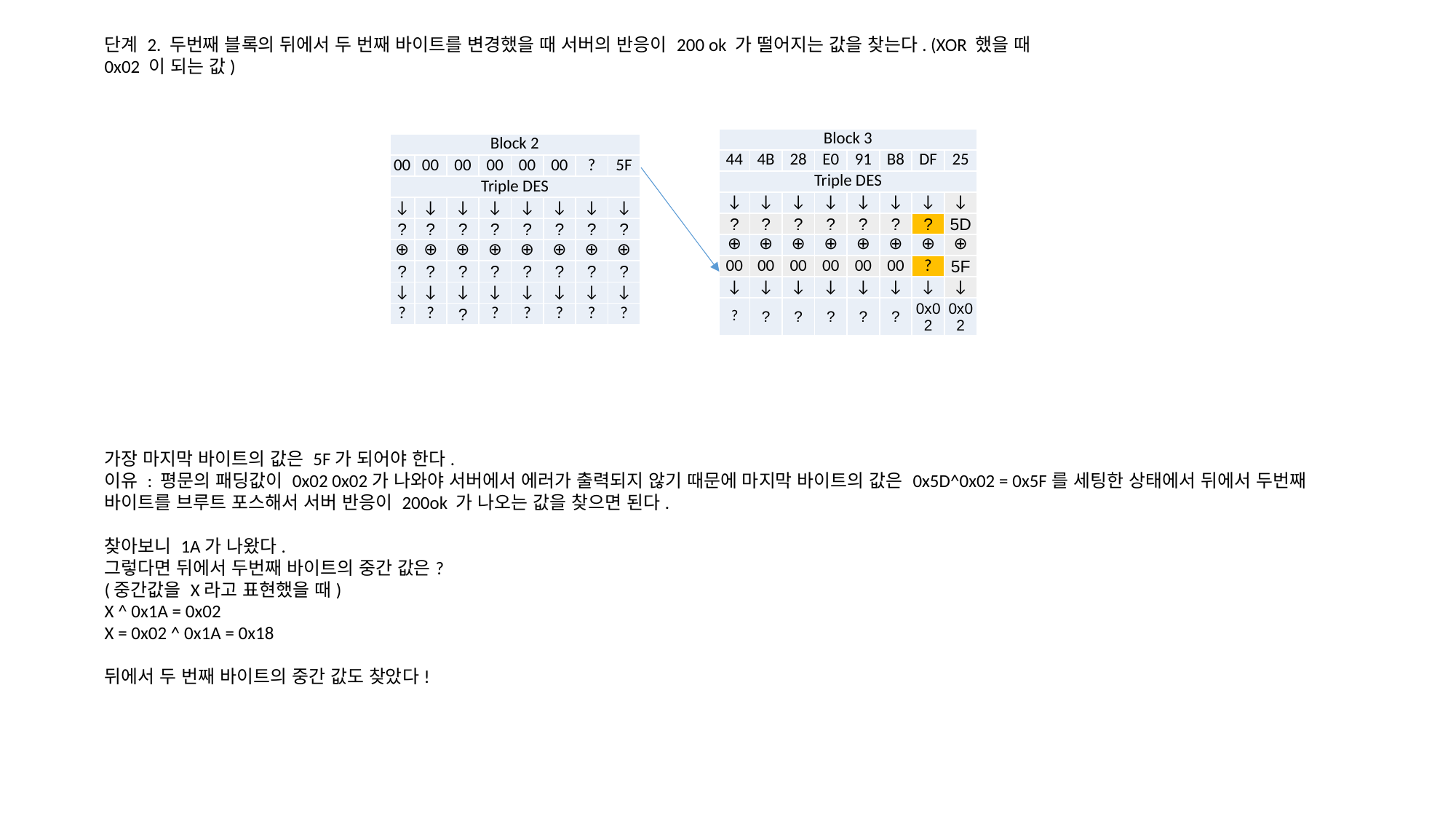

단계 2. 두번째 블록의 뒤에서 두 번째 바이트를 변경했을 때 서버의 반응이 200 ok 가 떨어지는 값을 찾는다. (XOR 했을 때 0x02 이 되는 값)
| Block 3 |  |  |  |  |  |  |  |
| --- | --- | --- | --- | --- | --- | --- | --- |
| 44 | 4B | 28 | E0 | 91 | B8 | DF | 25 |
| Triple DES |  |  |  |  |  |  |  |
| ↓ | ↓ | ↓ | ↓ | ↓ | ↓ | ↓ | ↓ |
| ? | ? | ? | ? | ? | ? | ? | 5D |
| ⊕ | ⊕ | ⊕ | ⊕ | ⊕ | ⊕ | ⊕ | ⊕ |
| 00 | 00 | 00 | 00 | 00 | 00 | ? | 5F |
| ↓ | ↓ | ↓ | ↓ | ↓ | ↓ | ↓ | ↓ |
| ? | ? | ? | ? | ? | ? | 0x02 | 0x02 |
| Block 2 |  |  |  |  |  |  |  |
| --- | --- | --- | --- | --- | --- | --- | --- |
| 00 | 00 | 00 | 00 | 00 | 00 | ? | 5F |
| Triple DES |  |  |  |  |  |  |  |
| ↓ | ↓ | ↓ | ↓ | ↓ | ↓ | ↓ | ↓ |
| ? | ? | ? | ? | ? | ? | ? | ? |
| ⊕ | ⊕ | ⊕ | ⊕ | ⊕ | ⊕ | ⊕ | ⊕ |
| ? | ? | ? | ? | ? | ? | ? | ? |
| ↓ | ↓ | ↓ | ↓ | ↓ | ↓ | ↓ | ↓ |
| ? | ? | ? | ? | ? | ? | ? | ? |
가장 마지막 바이트의 값은 5F가 되어야 한다.
이유 : 평문의 패딩값이 0x02 0x02가 나와야 서버에서 에러가 출력되지 않기 때문에 마지막 바이트의 값은 0x5D^0x02 = 0x5F를 세팅한 상태에서 뒤에서 두번째 바이트를 브루트 포스해서 서버 반응이 200ok 가 나오는 값을 찾으면 된다.

찾아보니 1A가 나왔다.
그렇다면 뒤에서 두번째 바이트의 중간 값은?
(중간값을 X라고 표현했을 때)
X ^ 0x1A = 0x02
X = 0x02 ^ 0x1A = 0x18

뒤에서 두 번째 바이트의 중간 값도 찾았다!